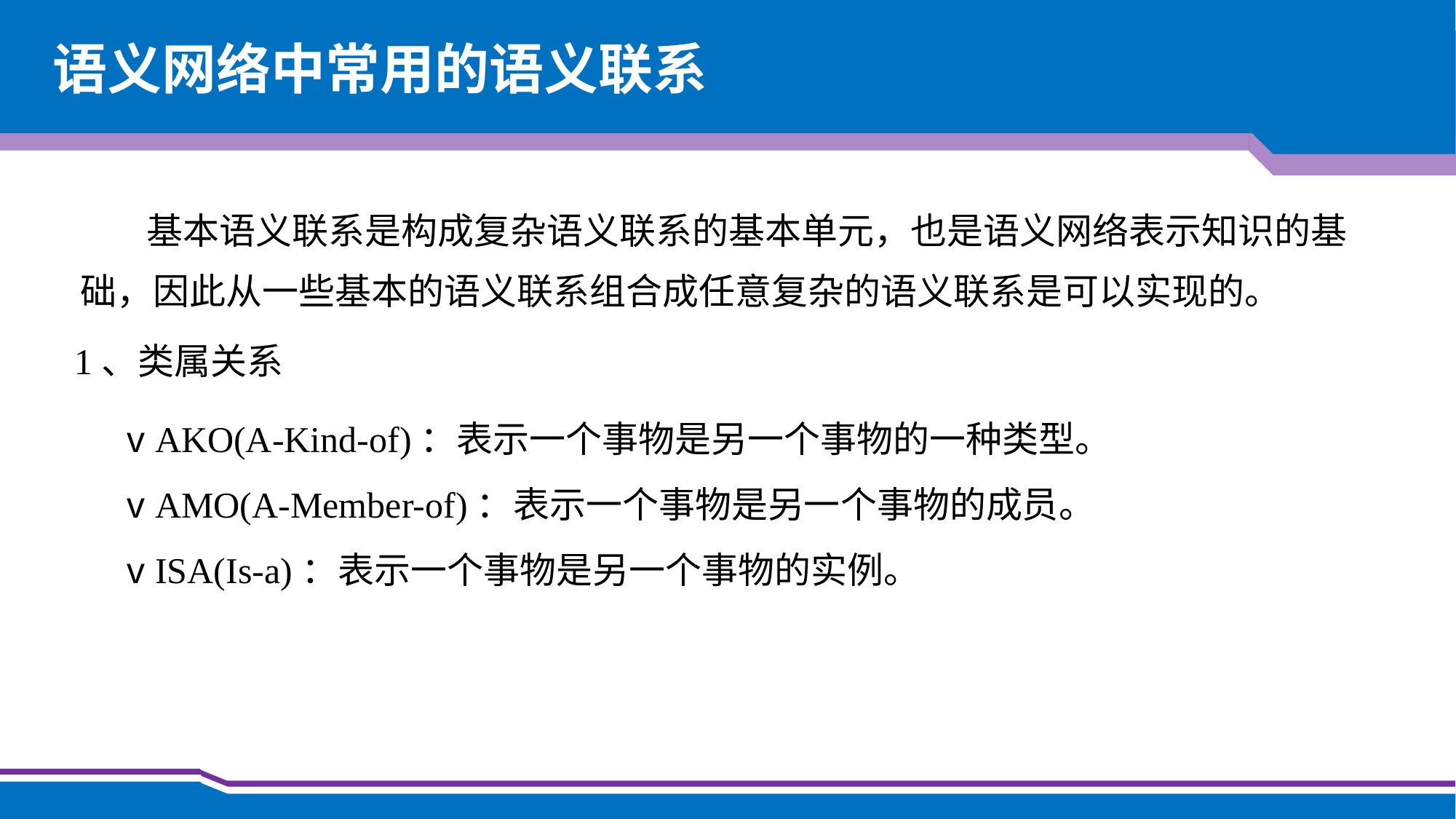

语义网络中常用的语义联系
       基本语义联系是构成复杂语义联系的基本单元，也是语义网络表示知识的基础，因此从一些基本的语义联系组合成任意复杂的语义联系是可以实现的。
1、类属关系
v AKO(A-Kind-of)：表示一个事物是另一个事物的一种类型。
v AMO(A-Member-of)：表示一个事物是另一个事物的成员。
v ISA(Is-a)：表示一个事物是另一个事物的实例。